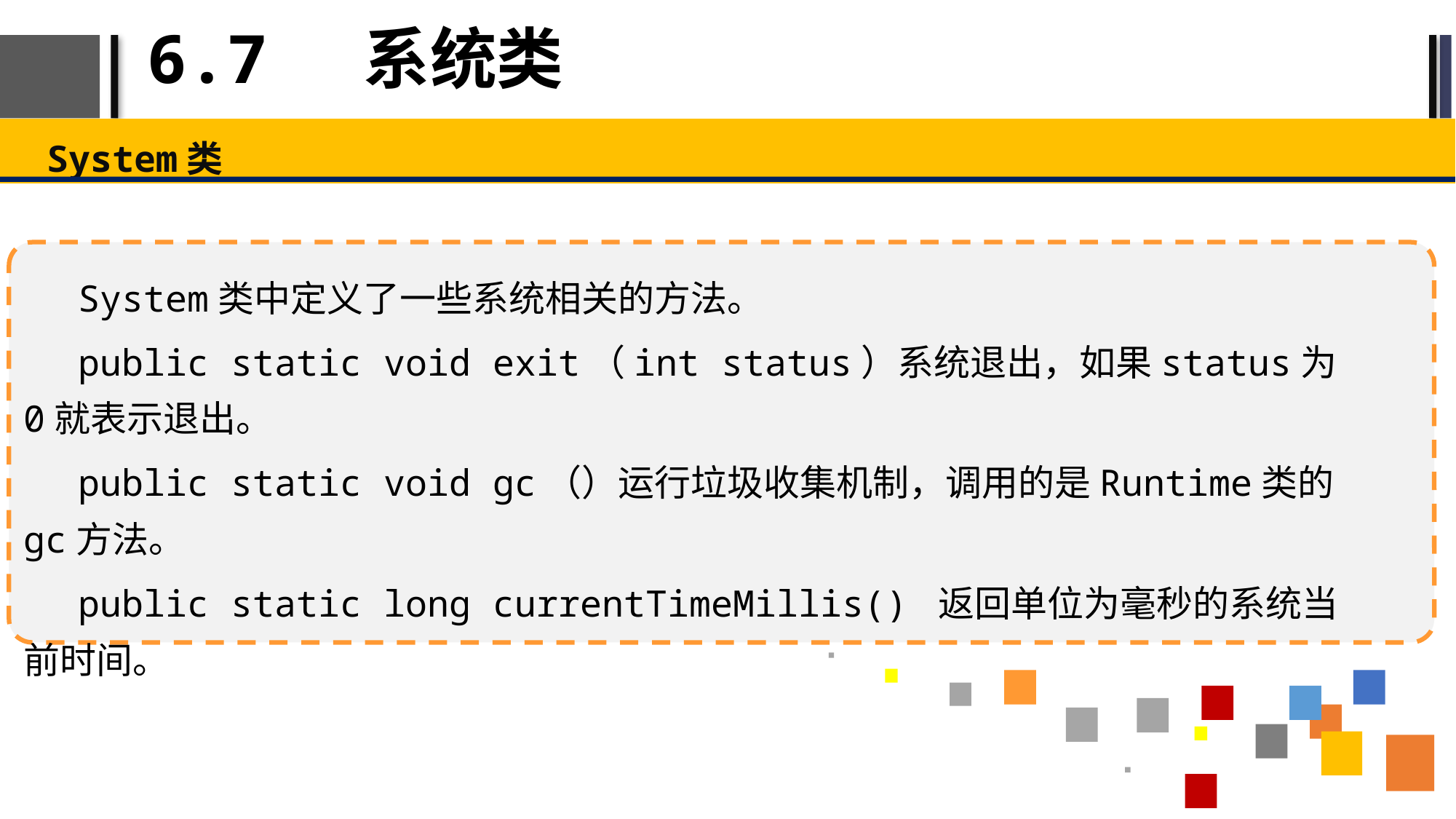

# 6.7  系统类

System类

System类中定义了一些系统相关的方法。
public static void exit（int status）系统退出，如果status为0就表示退出。
public static void gc（）运行垃圾收集机制，调用的是Runtime类的gc方法。
public static long currentTimeMillis() 返回单位为毫秒的系统当前时间。